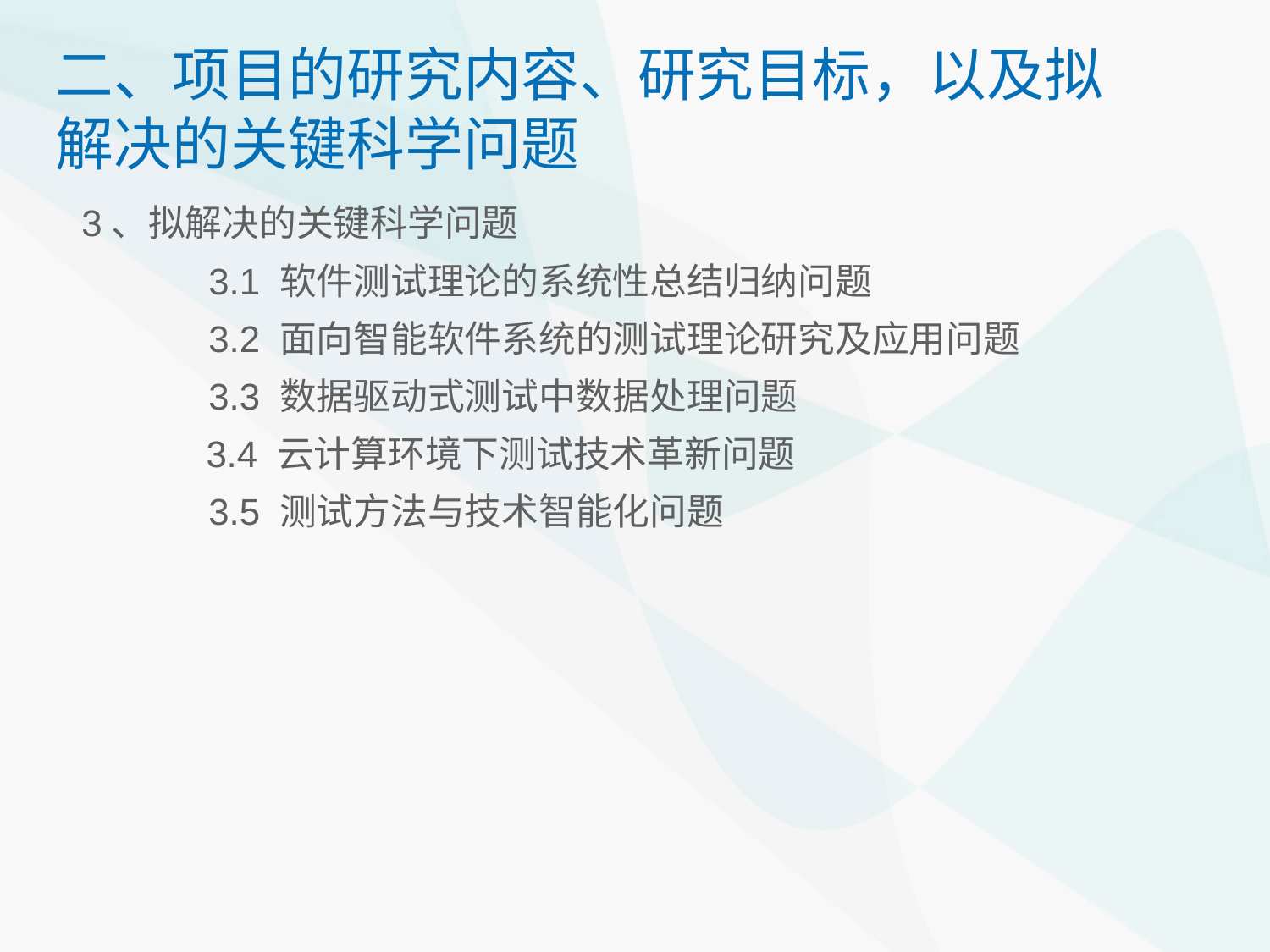

二、项目的研究内容、研究目标，以及拟解决的关键科学问题
3、拟解决的关键科学问题
 	3.1 软件测试理论的系统性总结归纳问题
	3.2 面向智能软件系统的测试理论研究及应用问题
	3.3 数据驱动式测试中数据处理问题
            3.4 云计算环境下测试技术革新问题
	3.5 测试方法与技术智能化问题